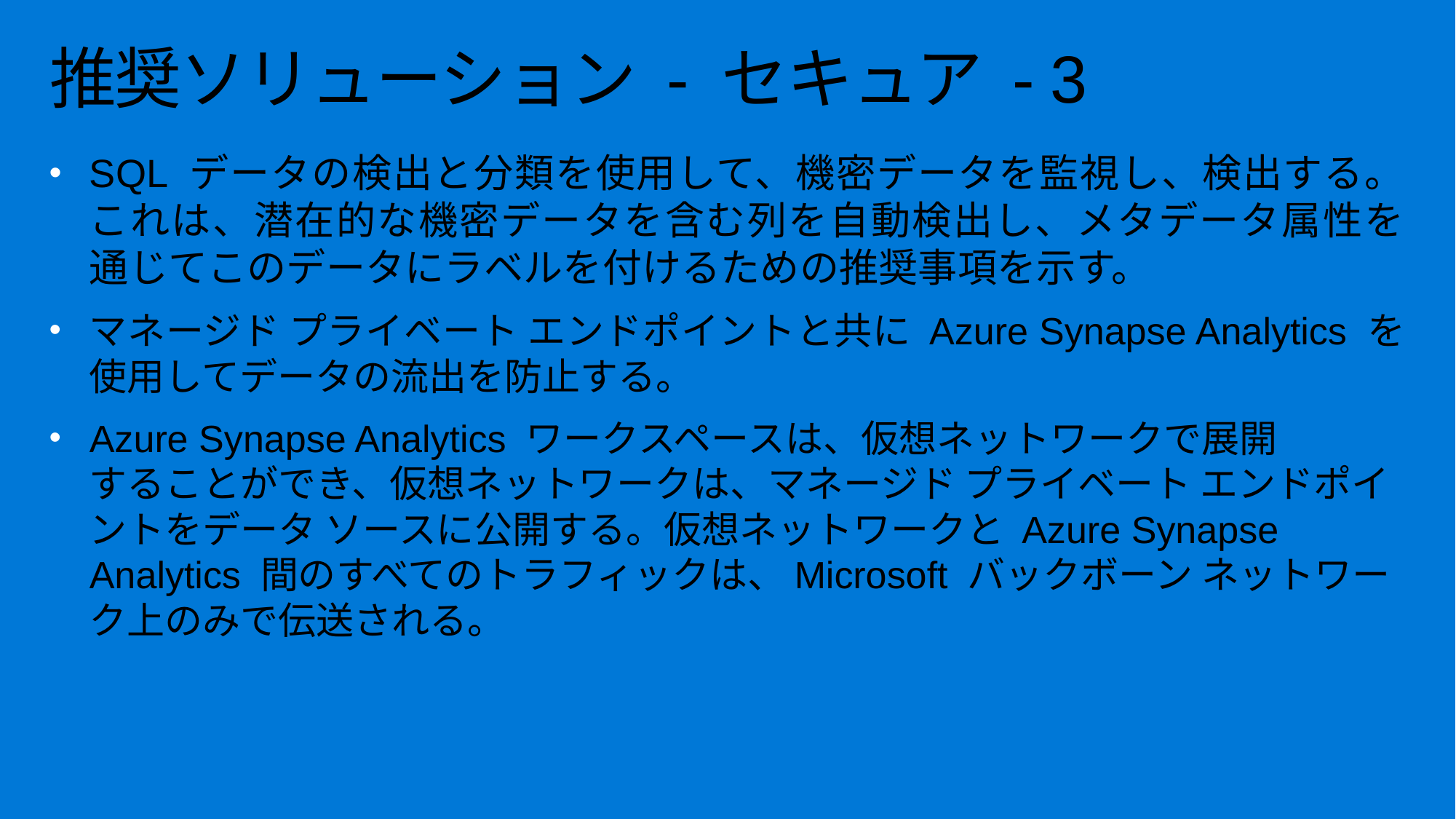

# 推奨ソリューション - セキュア - 3
SQL データの検出と分類を使用して、機密データを監視し、検出する。
これは、潜在的な機密データを含む列を自動検出し、メタデータ属性を
通じてこのデータにラベルを付けるための推奨事項を示す。
マネージド プライベート エンドポイントと共に Azure Synapse Analytics を使用してデータの流出を防止する。
Azure Synapse Analytics ワークスペースは、仮想ネットワークで展開
することができ、仮想ネットワークは、マネージド プライベート エンドポイントをデータ ソースに公開する。仮想ネットワークと Azure Synapse Analytics 間のすべてのトラフィックは、Microsoft バックボーン ネットワーク上のみで伝送される。